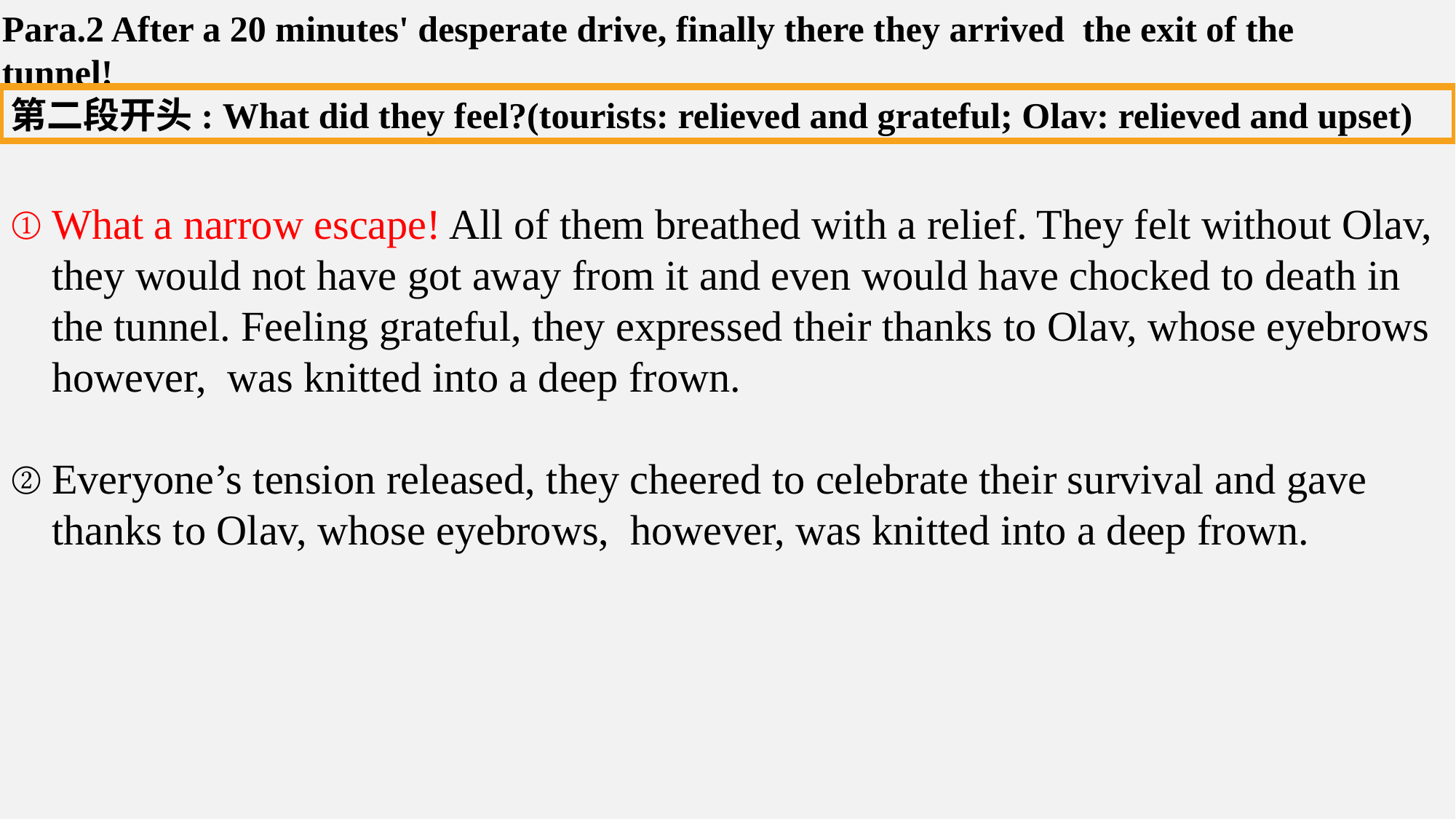

Para.2 After a 20 minutes' desperate drive, finally there they arrived  the exit of the tunnel!
第二段开头: What did they feel?(tourists: relieved and grateful; Olav: relieved and upset)
What a narrow escape! All of them breathed with a relief. They felt without Olav, they would not have got away from it and even would have chocked to death in the tunnel. Feeling grateful, they expressed their thanks to Olav, whose eyebrows however,  was knitted into a deep frown.

Everyone’s tension released, they cheered to celebrate their survival and gave thanks to Olav, whose eyebrows,  however, was knitted into a deep frown.